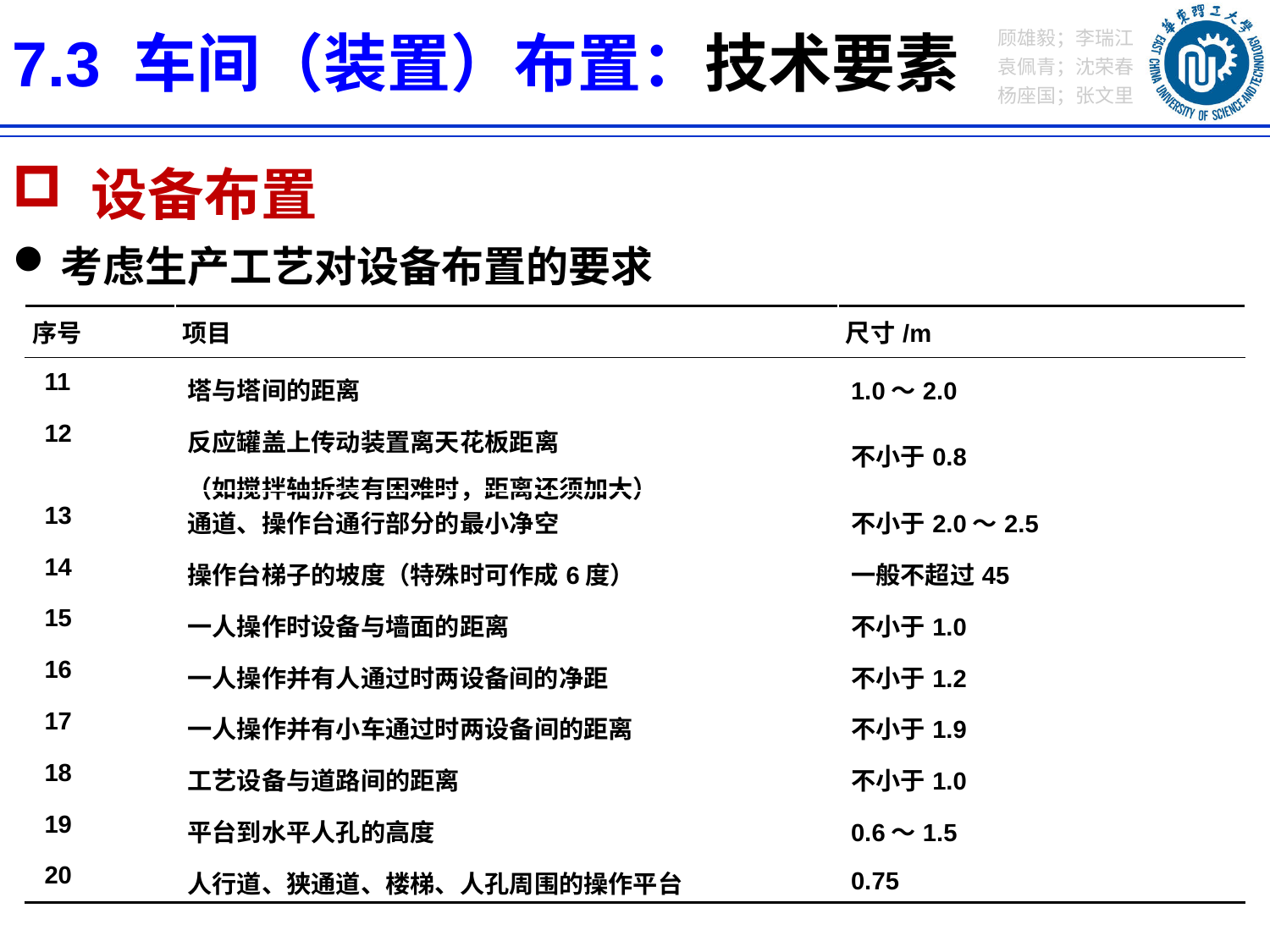

7.3 车间（装置）布置：技术要素
 设备布置
考虑生产工艺对设备布置的要求
| 序号 | 项目 | 尺寸/m |
| --- | --- | --- |
| 11 | 塔与塔间的距离 | 1.0～2.0 |
| 12 | 反应罐盖上传动装置离天花板距离 （如搅拌轴拆装有困难时，距离还须加大） | 不小于0.8 |
| 13 | 通道、操作台通行部分的最小净空 | 不小于2.0～2.5 |
| 14 | 操作台梯子的坡度（特殊时可作成6度） | 一般不超过45 |
| 15 | 一人操作时设备与墙面的距离 | 不小于1.0 |
| 16 | 一人操作并有人通过时两设备间的净距 | 不小于1.2 |
| 17 | 一人操作并有小车通过时两设备间的距离 | 不小于1.9 |
| 18 | 工艺设备与道路间的距离 | 不小于1.0 |
| 19 | 平台到水平人孔的高度 | 0.6～1.5 |
| 20 | 人行道、狭通道、楼梯、人孔周围的操作平台 | 0.75 |